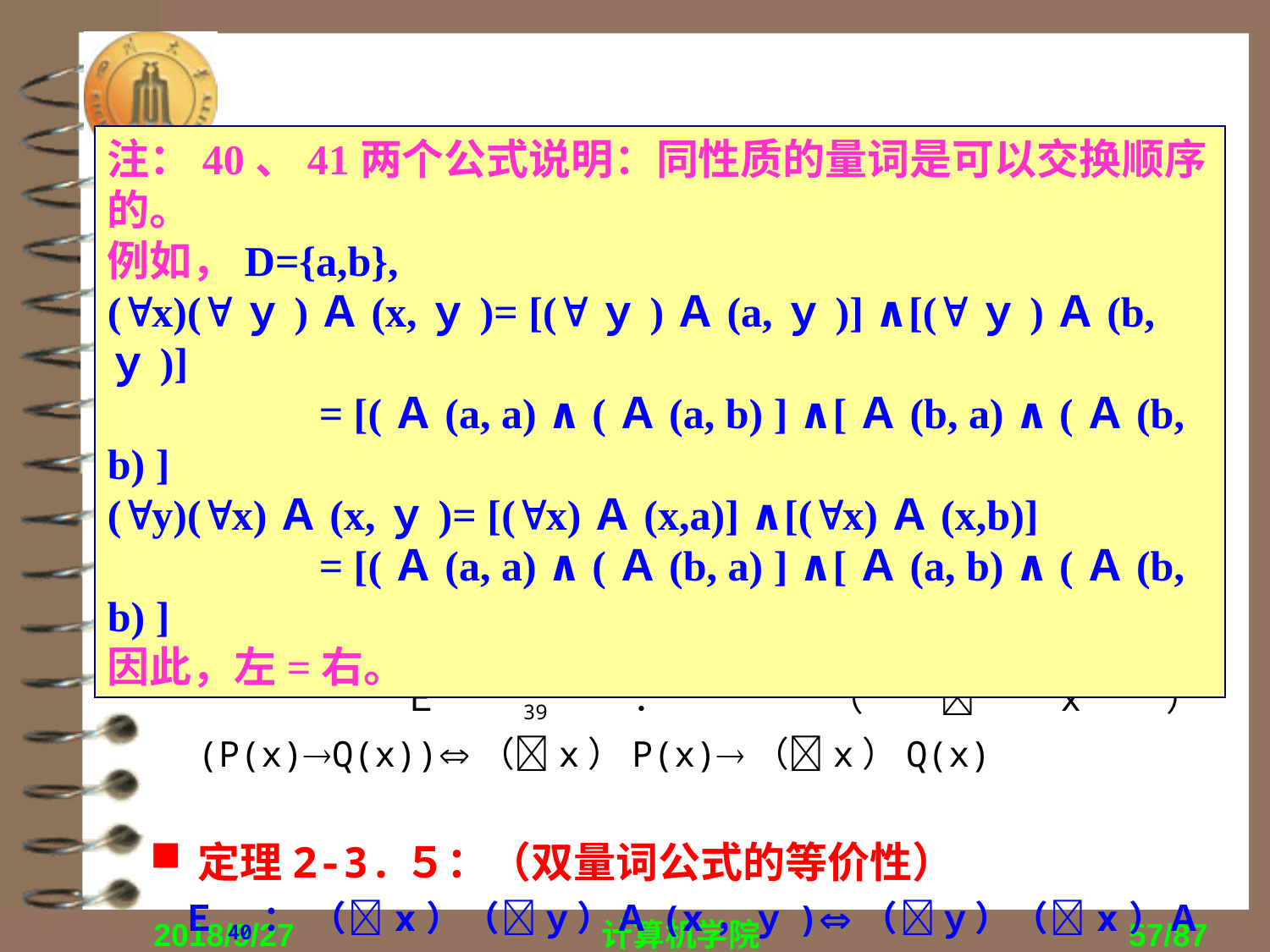

#
注：40、41两个公式说明：同性质的量词是可以交换顺序的。
例如，D={a,b},
(∀x)(∀ｙ)Ａ(x,ｙ)= [(∀ｙ)Ａ(a,ｙ)] ∧[(∀ｙ)Ａ(b,ｙ)]
                    = [(Ａ(a, a) ∧ (Ａ(a, b) ] ∧[Ａ(b, a) ∧ (Ａ(b, b) ]
(∀y)(∀x)Ａ(x,ｙ)= [(∀x)Ａ(x,a)] ∧[(∀x)Ａ(x,b)]
                    = [(Ａ(a, a) ∧ (Ａ(b, a) ] ∧[Ａ(a, b) ∧ (Ａ(b, b) ]
因此，左=右。
定理2-3.４：
  Ｅ35： （∀x）(P(x)∧Q(x))⇔（∀x）P(x)∧（∀x）Q(x)
  Ｅ36： （∀x）（∀ｙ）(P(x)∨Q(ｙ))⇔（∀x）P(x)∨（∀x）Q(x)
  Ｅ37： （∃x）（∃ｙ）(P(x)∧Q(ｙ))⇔（∃x）P(x)∧（∃x）Q(x)
  Ｅ38： （∃x）(P(x)∨Q(x))⇔（∃x）P(x)∨（∃x）Q(x)
  Ｅ39： （∃x）(P(x)→Q(x))⇔（∀x）P(x)→（∃x）Q(x)

定理2-3.５：（双量词公式的等价性）
  Ｅ40： （∀x）（∀ｙ）Ａ(x，ｙ)⇔（∀ｙ）（∀x）Ａ(x，ｙ)
  Ｅ41： （∃x）（∃ｙ）Ａ(x，ｙ)⇔（∃ｙ）（∃x）Ａ(x，ｙ)

2018/9/27
计算机学院
57/87